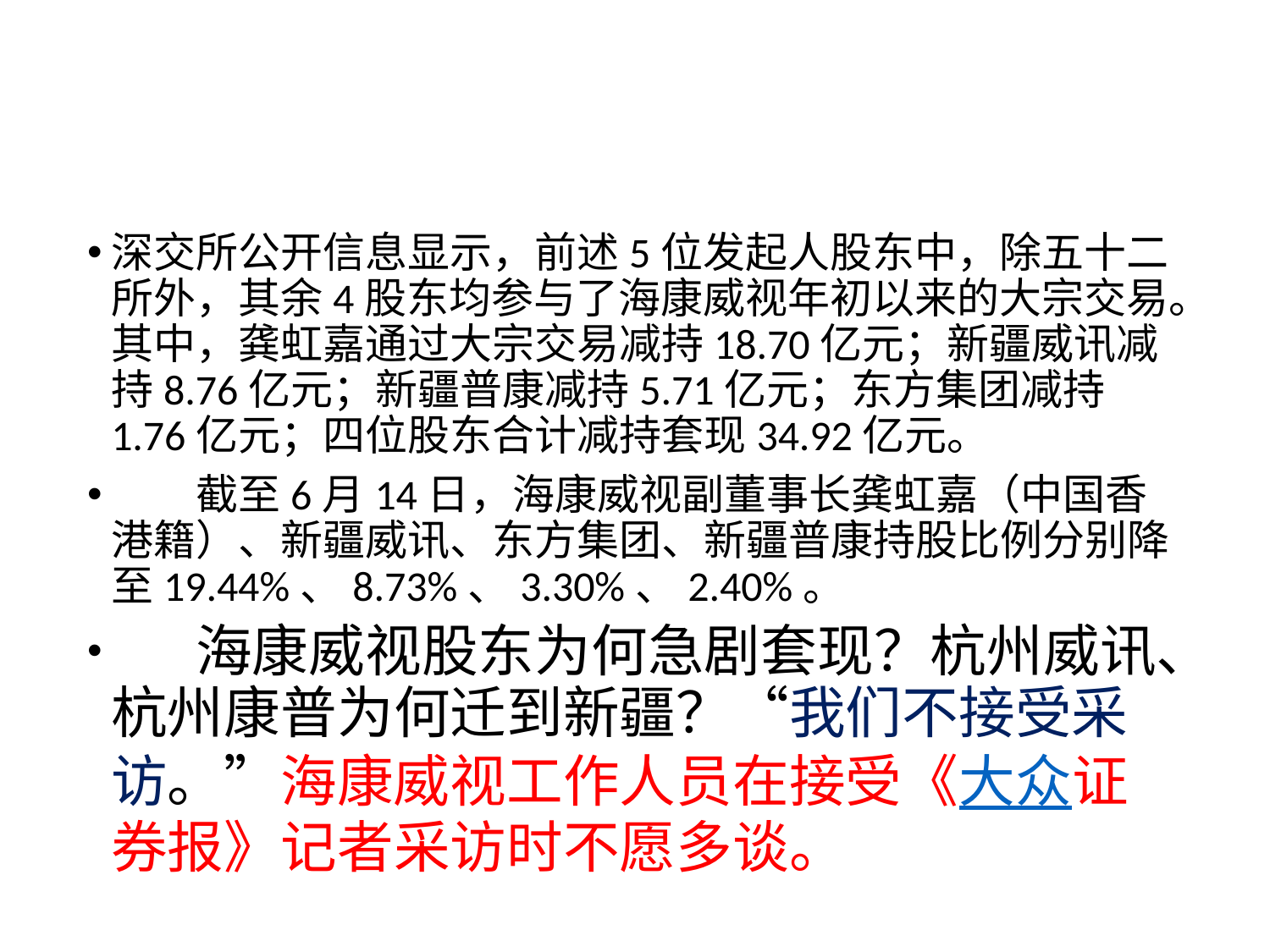

#
深交所公开信息显示，前述5位发起人股东中，除五十二所外，其余4股东均参与了海康威视年初以来的大宗交易。其中，龚虹嘉通过大宗交易减持18.70亿元；新疆威讯减持8.76亿元；新疆普康减持5.71亿元；东方集团减持1.76亿元；四位股东合计减持套现34.92亿元。
　　截至6月14日，海康威视副董事长龚虹嘉（中国香港籍）、新疆威讯、东方集团、新疆普康持股比例分别降至19.44%、8.73%、3.30%、2.40%。
　　海康威视股东为何急剧套现？杭州威讯、杭州康普为何迁到新疆？“我们不接受采访。”海康威视工作人员在接受《大众证券报》记者采访时不愿多谈。